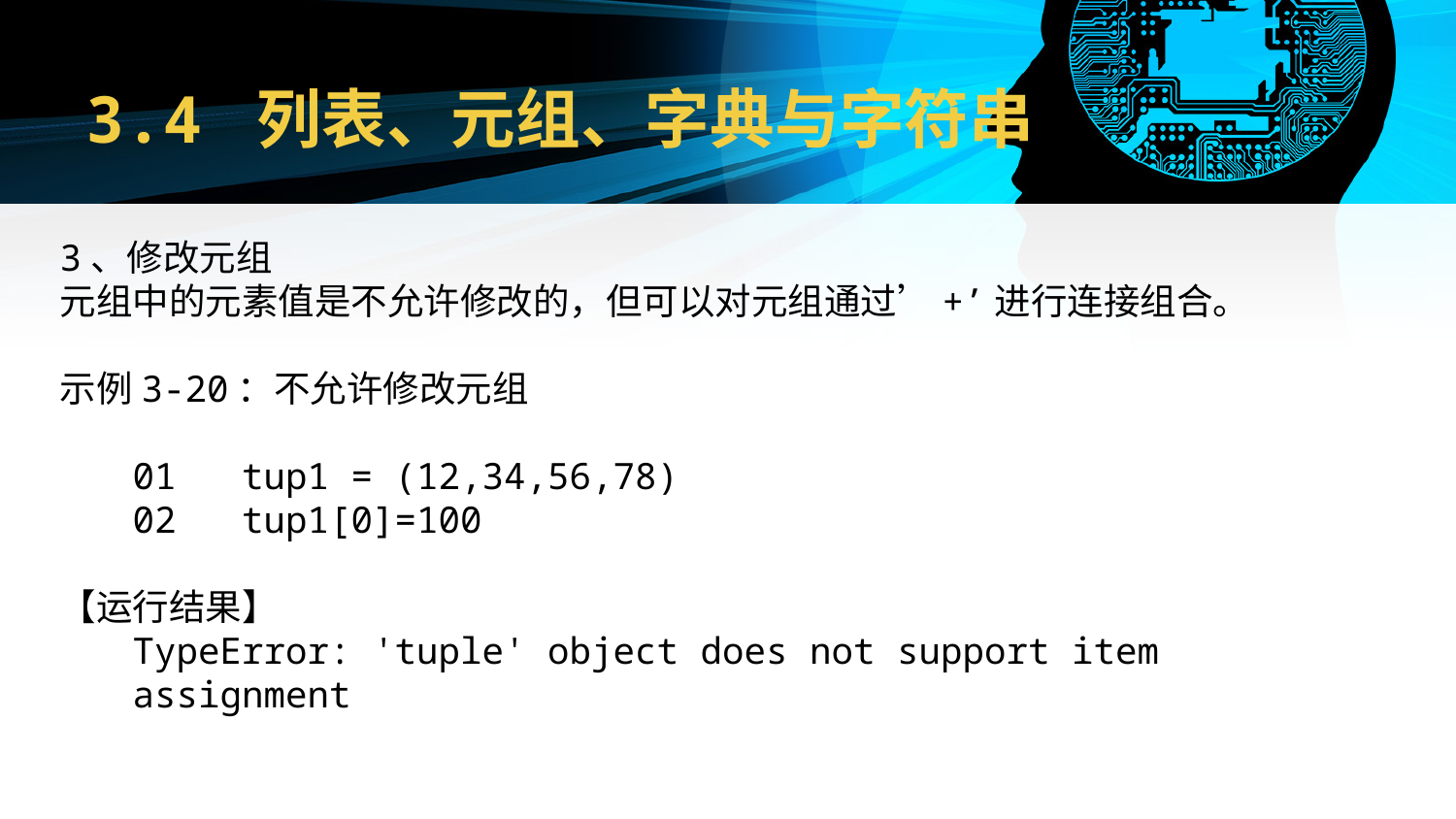

# 3.4 列表、元组、字典与字符串
3、修改元组
元组中的元素值是不允许修改的，但可以对元组通过’+’进行连接组合。

示例3-20：不允许修改元组

01   tup1 = (12,34,56,78)
02   tup1[0]=100

【运行结果】
TypeError: 'tuple' object does not support item assignment